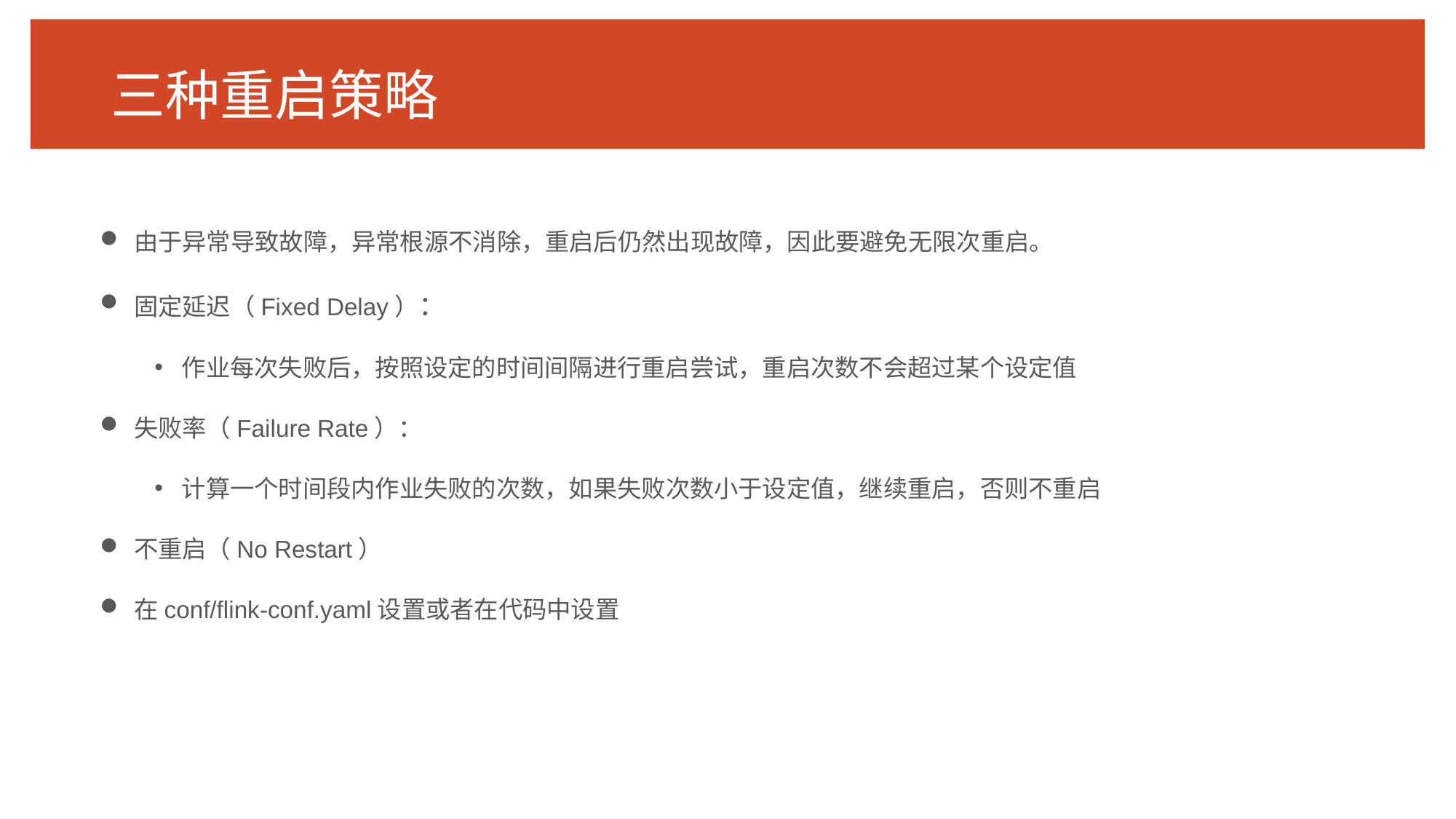

# 三种重启策略
由于异常导致故障，异常根源不消除，重启后仍然出现故障，因此要避免无限次重启。
固定延迟（Fixed Delay）：
作业每次失败后，按照设定的时间间隔进行重启尝试，重启次数不会超过某个设定值
失败率（Failure Rate）：
计算一个时间段内作业失败的次数，如果失败次数小于设定值，继续重启，否则不重启
不重启（No Restart）
在conf/flink-conf.yaml设置或者在代码中设置